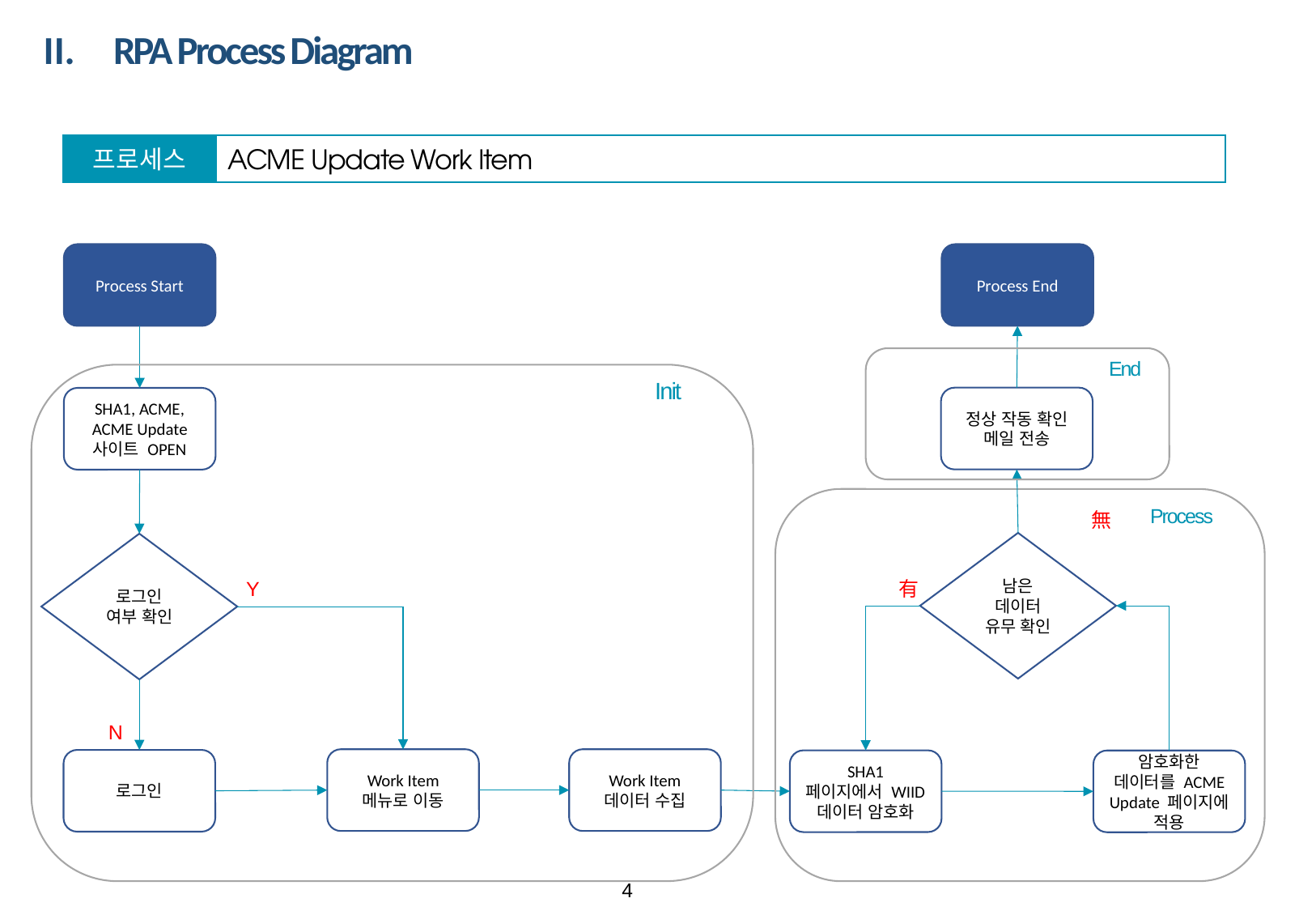

# RPA Process Diagram
프로세스
ACME Update Work Item
Process Start
Process End

End

Init
정상 작동 확인 메일 전송
SHA1, ACME, ACME Update 사이트 OPEN

Process
無
남은 데이터 유무 확인
로그인 여부 확인
Y
有
N
Work Item 메뉴로 이동
Work Item 데이터 수집
로그인
SHA1 페이지에서 WIID데이터 암호화
암호화한 데이터를 ACME Update 페이지에 적용